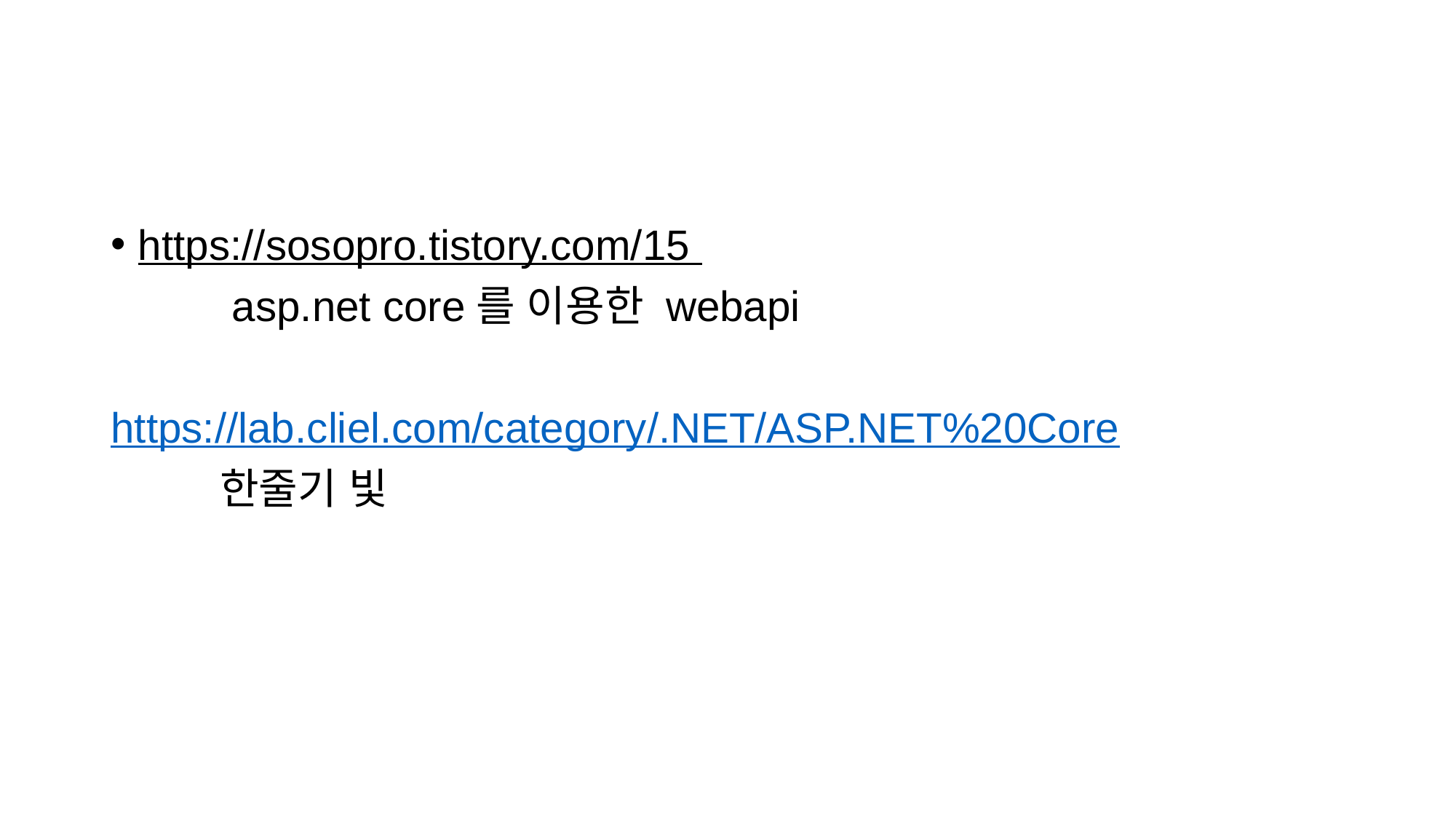

#
https://sosopro.tistory.com/15
	 asp.net core를 이용한 webapi

https://lab.cliel.com/category/.NET/ASP.NET%20Core
	한줄기 빛